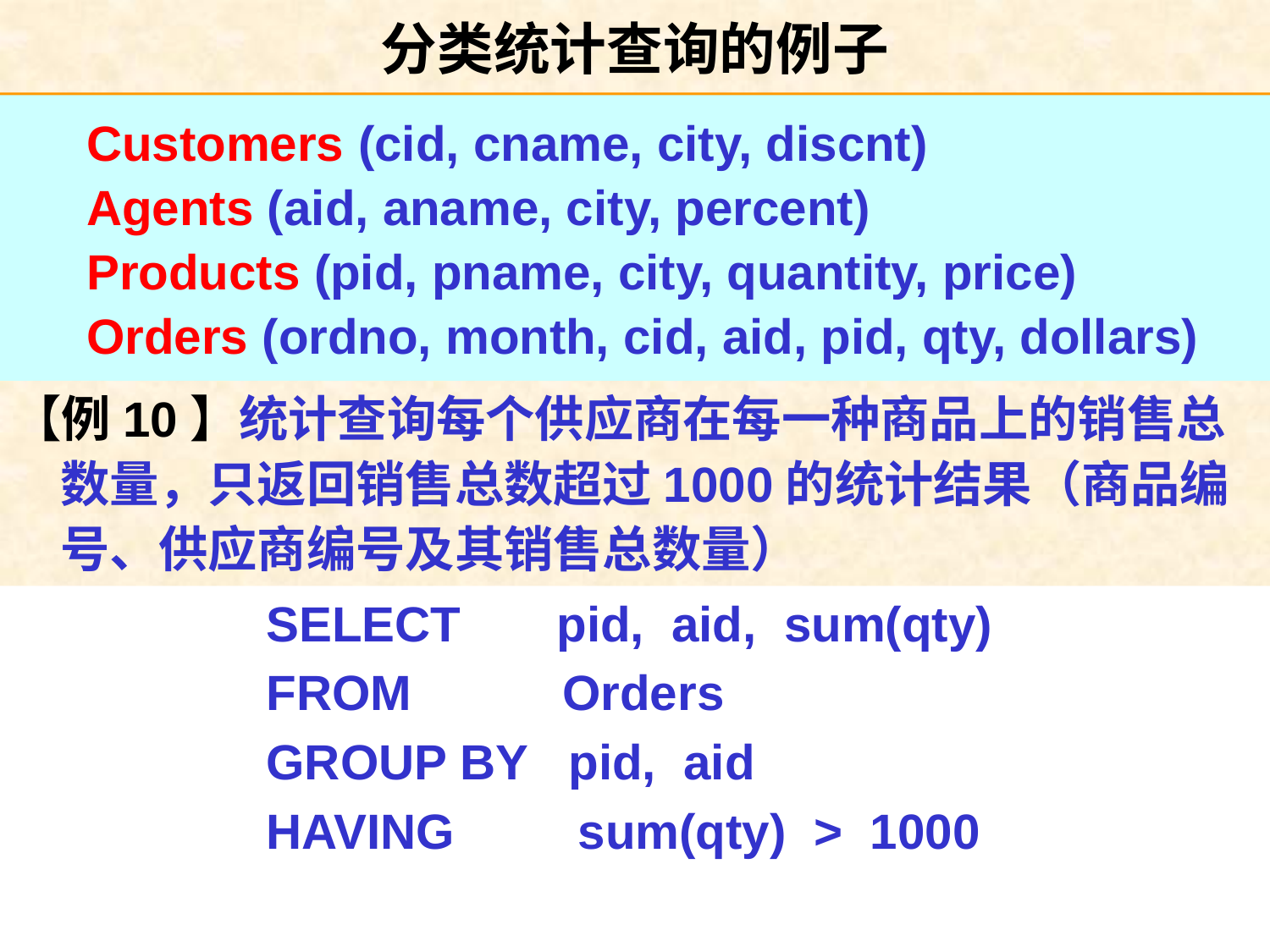

# 分类统计查询的例子

Customers (cid, cname, city, discnt)
Agents (aid, aname, city, percent)
Products (pid, pname, city, quantity, price)
Orders (ordno, month, cid, aid, pid, qty, dollars)
【例10】统计查询每个供应商在每一种商品上的销售总数量，只返回销售总数超过1000的统计结果（商品编号、供应商编号及其销售总数量）
SELECT       pid,  aid,  sum(qty)
FROM           Orders
GROUP BY   pid,  aid
HAVING         sum(qty)  >  1000
135
2007年度-教育部-IBM精品课程-南京大学计算机科学与技术系